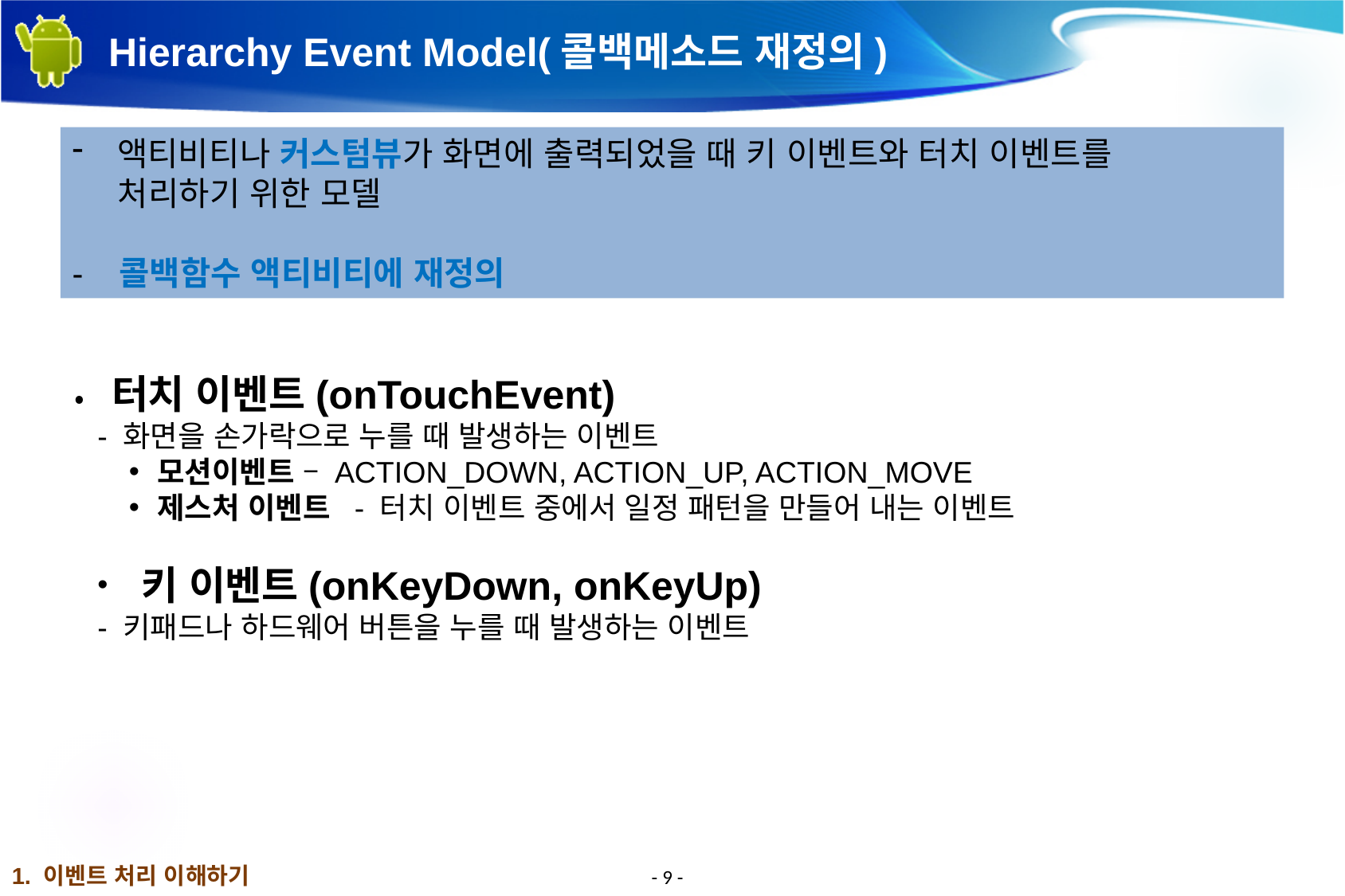

# Hierarchy Event Model(콜백메소드 재정의)
액티비티나 커스텀뷰가 화면에 출력되었을 때 키 이벤트와 터치 이벤트를
    처리하기 위한 모델

-   콜백함수 액티비티에 재정의
•터치 이벤트(onTouchEvent)
- 화면을 손가락으로 누를 때 발생하는 이벤트
모션이벤트 – ACTION_DOWN, ACTION_UP, ACTION_MOVE
제스처 이벤트  - 터치 이벤트 중에서 일정 패턴을 만들어 내는 이벤트

 키 이벤트(onKeyDown, onKeyUp)
- 키패드나 하드웨어 버튼을 누를 때 발생하는 이벤트
1. 이벤트 처리 이해하기